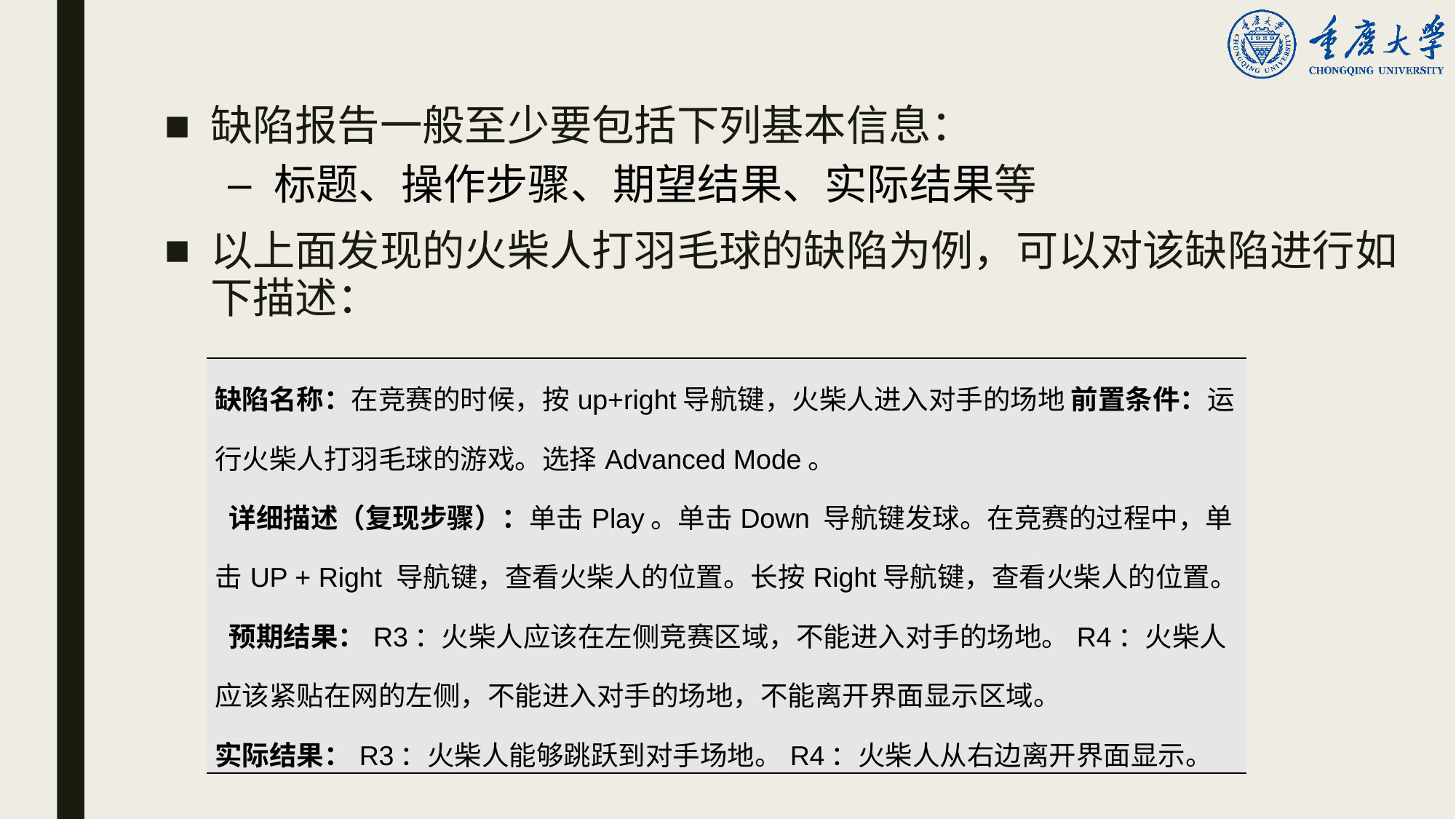

缺陷报告一般至少要包括下列基本信息：
标题、操作步骤、期望结果、实际结果等
以上面发现的火柴人打羽毛球的缺陷为例，可以对该缺陷进行如下描述：

| 缺陷名称：在竞赛的时候，按up+right导航键，火柴人进入对手的场地 前置条件：运行火柴人打羽毛球的游戏。选择Advanced Mode。 详细描述（复现步骤）：单击Play。单击Down 导航键发球。在竞赛的过程中，单击UP + Right 导航键，查看火柴人的位置。长按Right导航键，查看火柴人的位置。 预期结果：R3：火柴人应该在左侧竞赛区域，不能进入对手的场地。R4：火柴人应该紧贴在网的左侧，不能进入对手的场地，不能离开界面显示区域。 实际结果：R3：火柴人能够跳跃到对手场地。R4：火柴人从右边离开界面显示。 |
| --- |